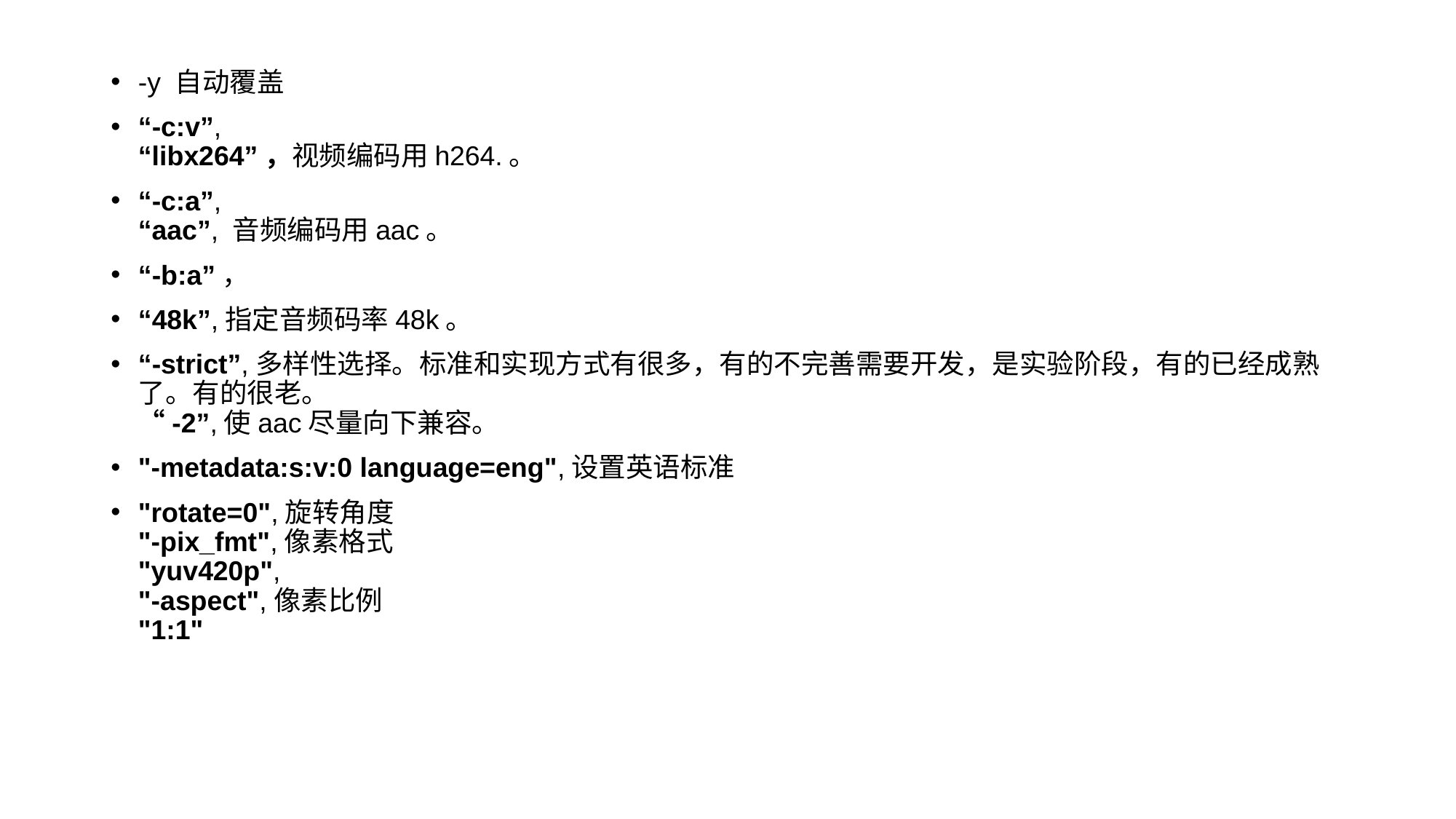

-y 自动覆盖
“-c:v”,
“libx264”，视频编码用h264.。
“-c:a”,
“aac”, 音频编码用aac。
“-b:a”，
“48k”,指定音频码率48k。
“-strict”,多样性选择。标准和实现方式有很多，有的不完善需要开发，是实验阶段，有的已经成熟了。有的很老。
“-2”,使aac尽量向下兼容。
"-metadata:s:v:0 language=eng",设置英语标准
"rotate=0",旋转角度
"-pix_fmt",像素格式
"yuv420p",
"-aspect",像素比例
"1:1"